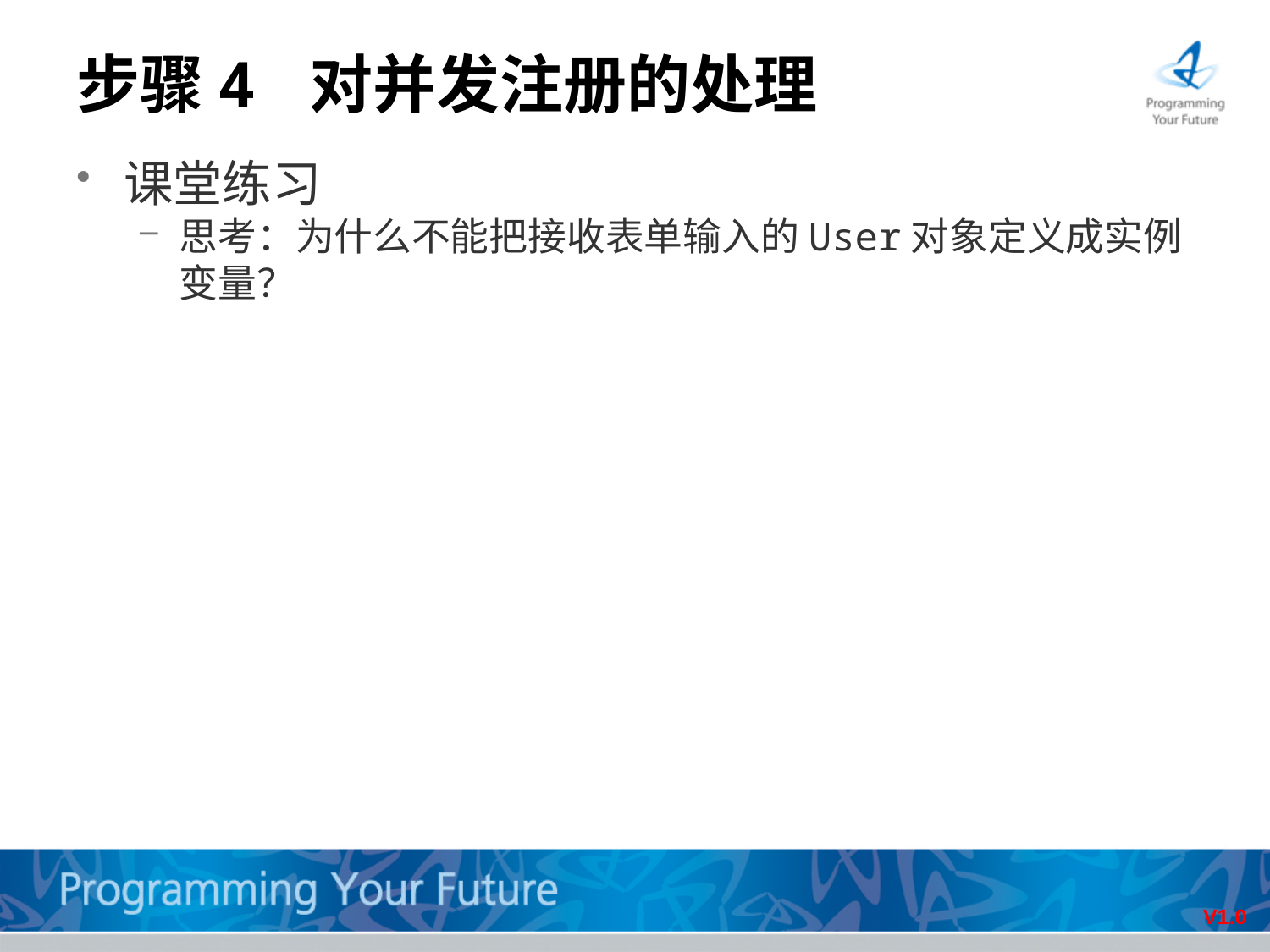

# 步骤4 对并发注册的处理
课堂练习
思考：为什么不能把接收表单输入的User对象定义成实例变量？